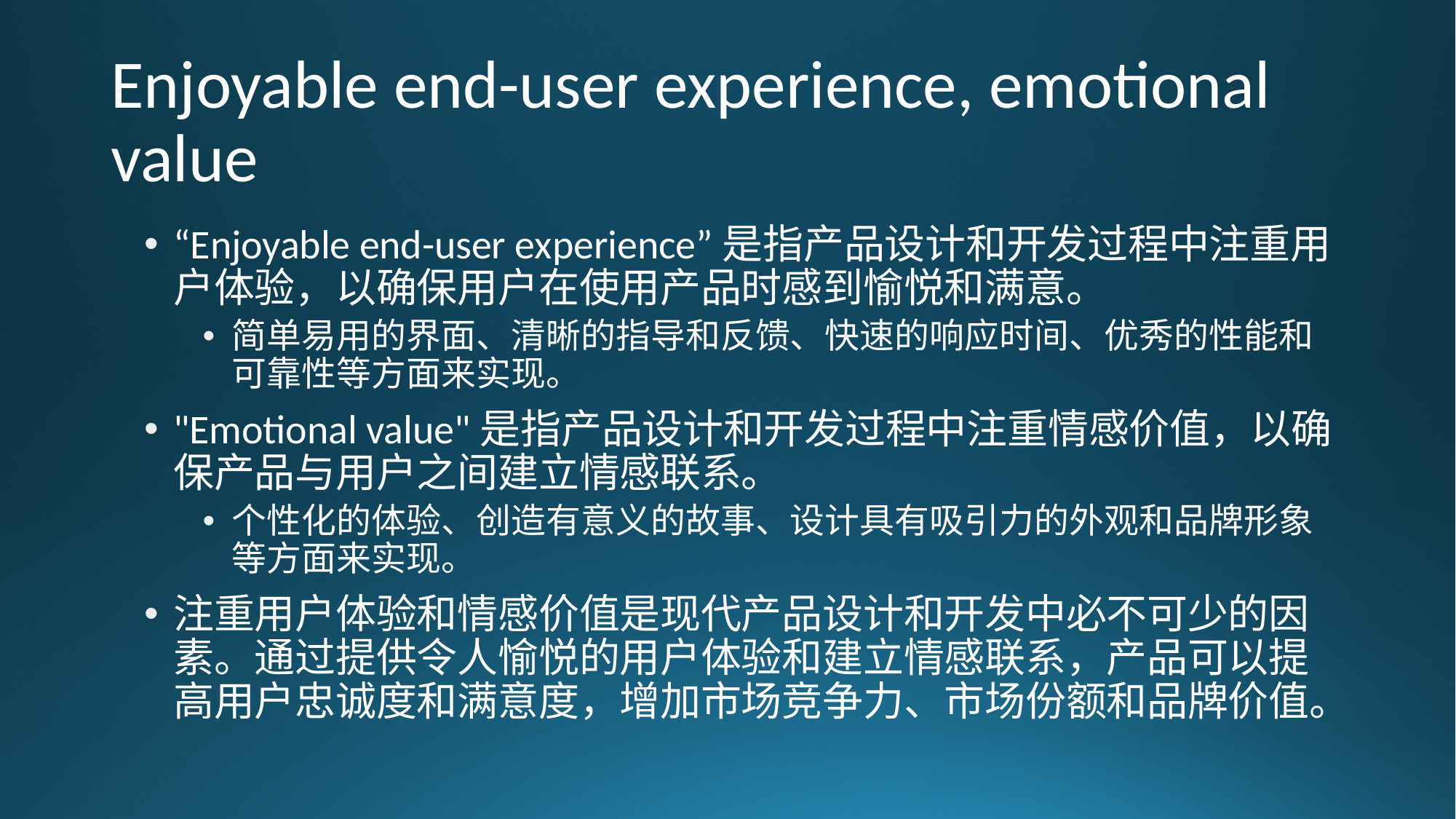

# Enjoyable end-user experience, emotional value
“Enjoyable end-user experience”是指产品设计和开发过程中注重用户体验，以确保用户在使用产品时感到愉悦和满意。
简单易用的界面、清晰的指导和反馈、快速的响应时间、优秀的性能和可靠性等方面来实现。
"Emotional value"是指产品设计和开发过程中注重情感价值，以确保产品与用户之间建立情感联系。
个性化的体验、创造有意义的故事、设计具有吸引力的外观和品牌形象等方面来实现。
注重用户体验和情感价值是现代产品设计和开发中必不可少的因素。通过提供令人愉悦的用户体验和建立情感联系，产品可以提高用户忠诚度和满意度，增加市场竞争力、市场份额和品牌价值。